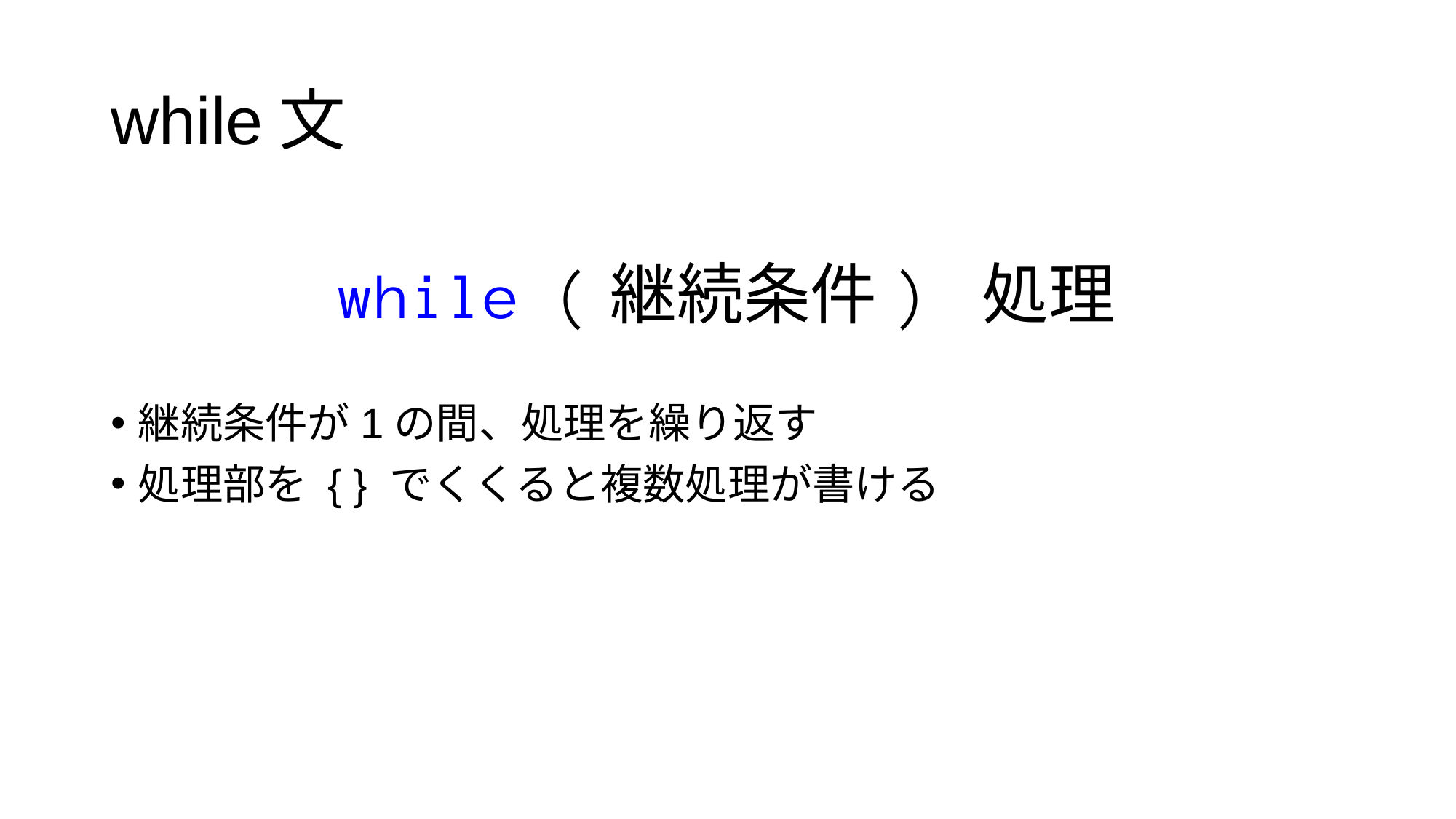

# while文
while (継続条件) 処理
継続条件が1の間、処理を繰り返す
処理部を { } でくくると複数処理が書ける